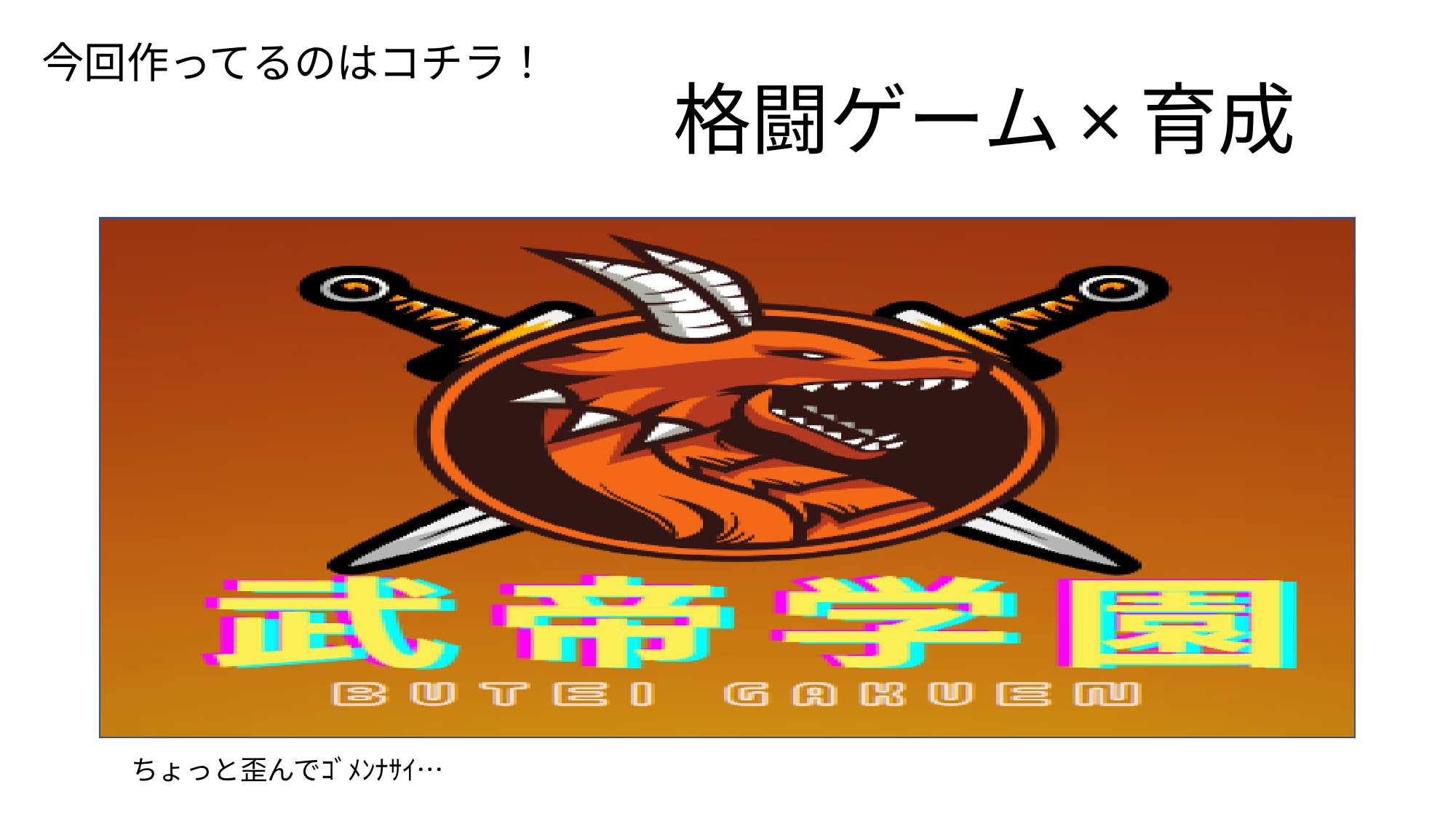

今回作ってるのはコチラ！
# 格闘ゲーム×育成

ちょっと歪んでｺﾞﾒﾝﾅｻｲ…